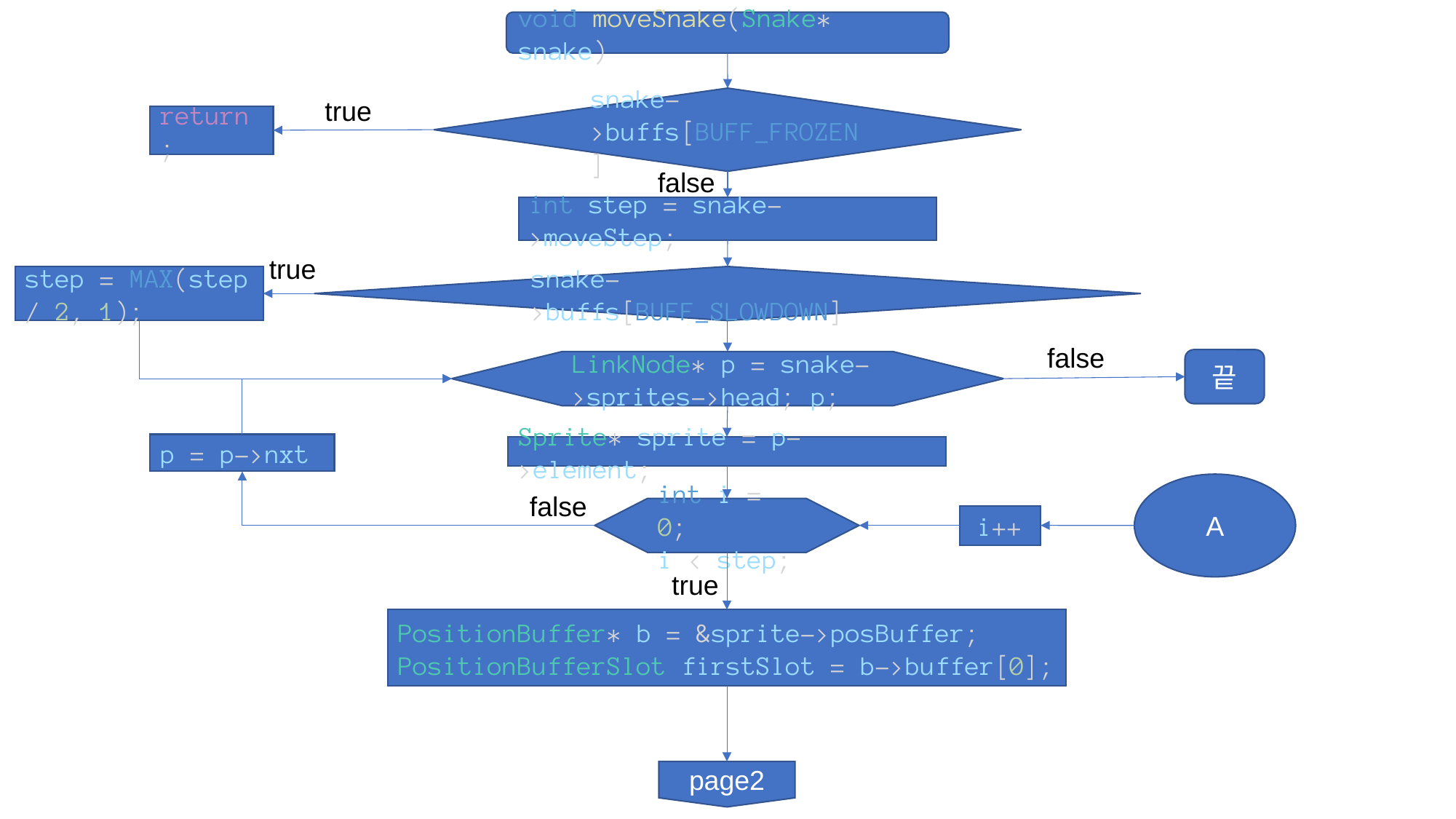

void moveSnake(Snake* snake)
snake->buffs[BUFF_FROZEN]
true
return;
false
int step = snake->moveStep;
true
step = MAX(step / 2, 1);
snake->buffs[BUFF_SLOWDOWN]
false
끝
LinkNode* p = snake->sprites->head; p;
p = p->nxt
Sprite* sprite = p->element;
A
false
int i = 0;
i < step;
i++
true
PositionBuffer* b = &sprite->posBuffer;
PositionBufferSlot firstSlot = b->buffer[0];
page2